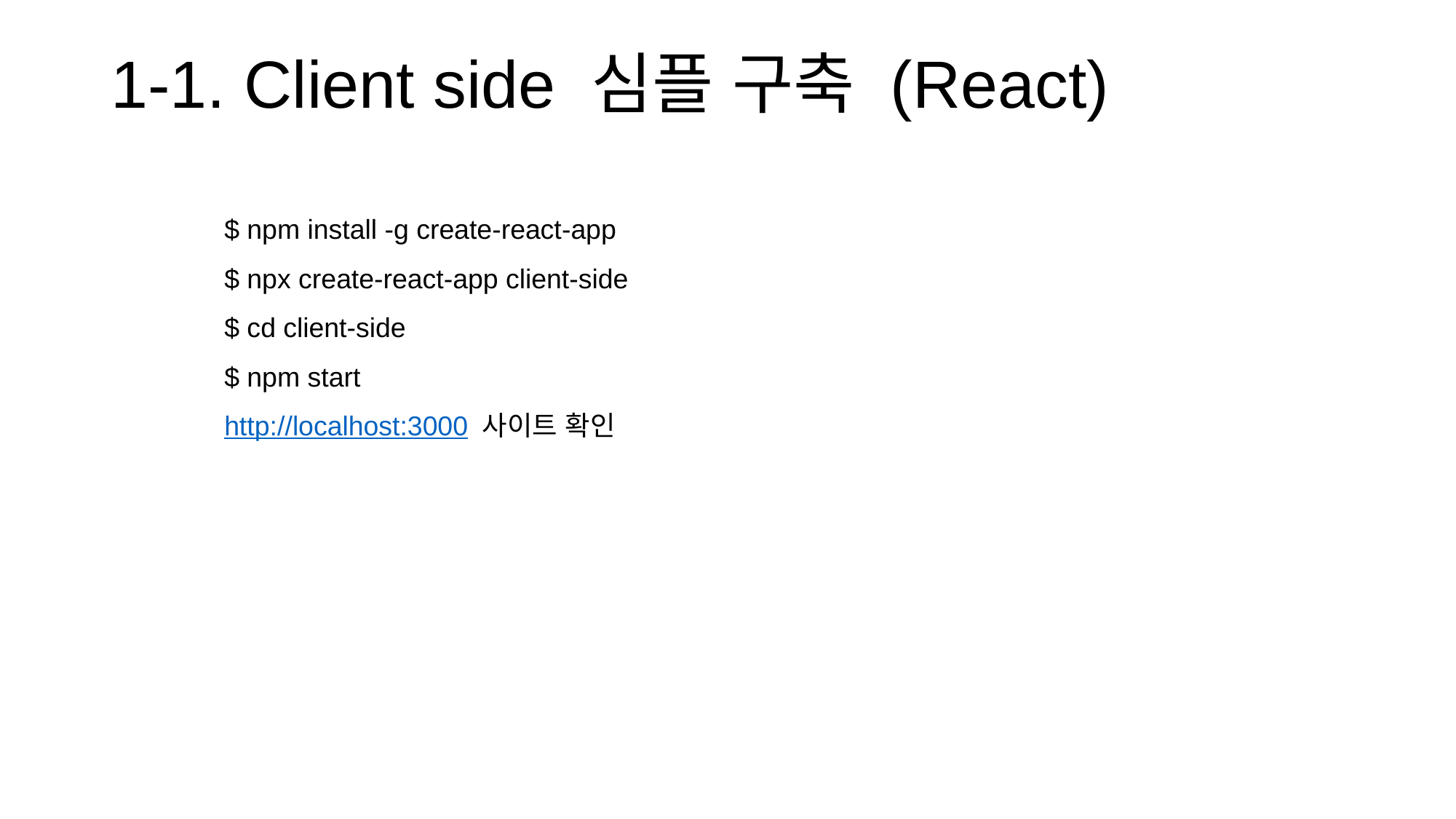

# 1-1. Client side 심플 구축 (React)
$ npm install -g create-react-app
$ npx create-react-app client-side
$ cd client-side
$ npm start
http://localhost:3000 사이트 확인